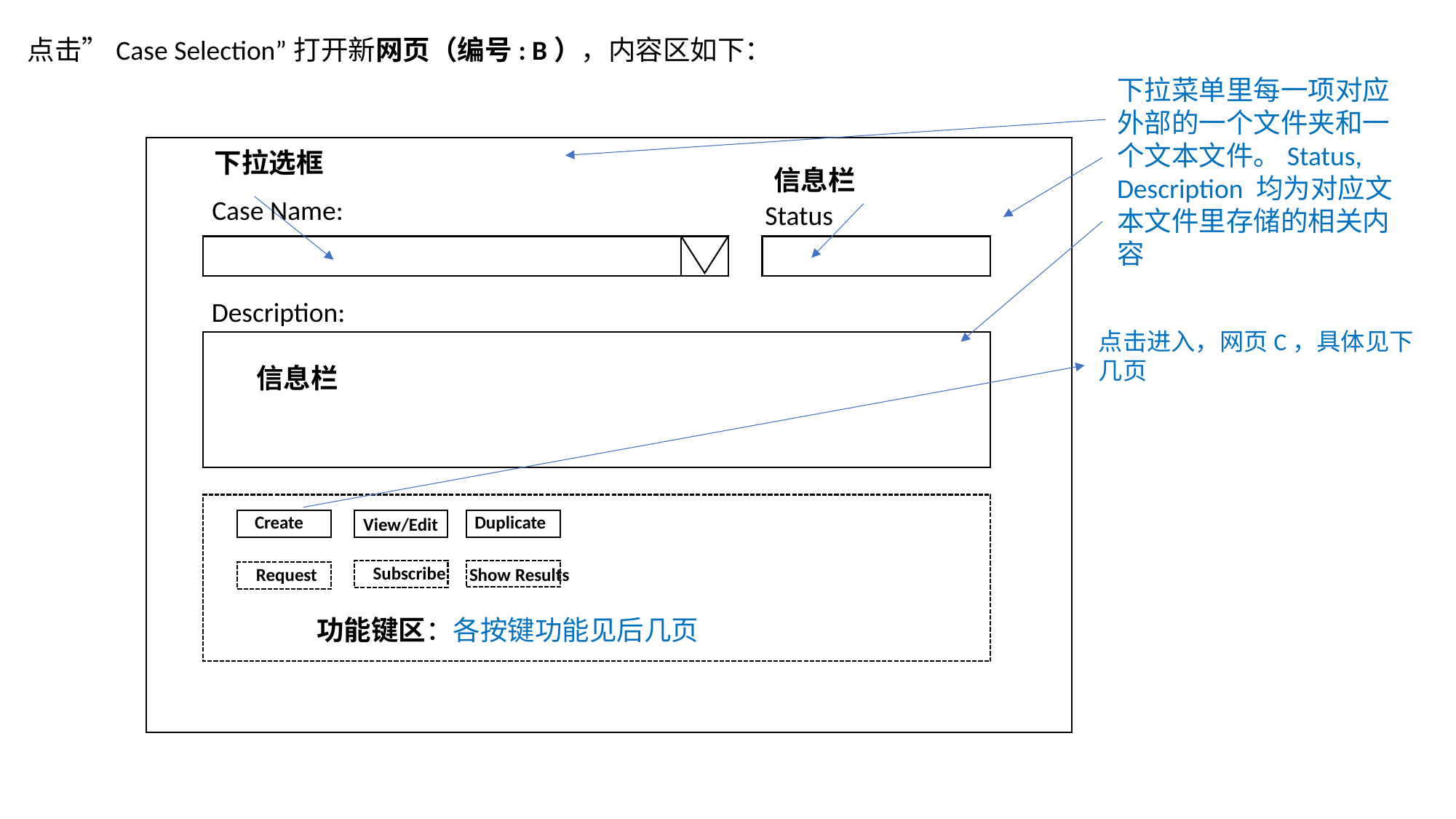

点击”Case Selection”打开新网页（编号: B），内容区如下：
下拉菜单里每一项对应外部的一个文件夹和一个文本文件。Status, Description 均为对应文本文件里存储的相关内容

下拉选框
信息栏
Case Name:
Status

Description:
点击进入，网页C，具体见下几页

信息栏

Create
Duplicate
View/Edit

Subscribe
Request
Show Results

功能键区：各按键功能见后几页